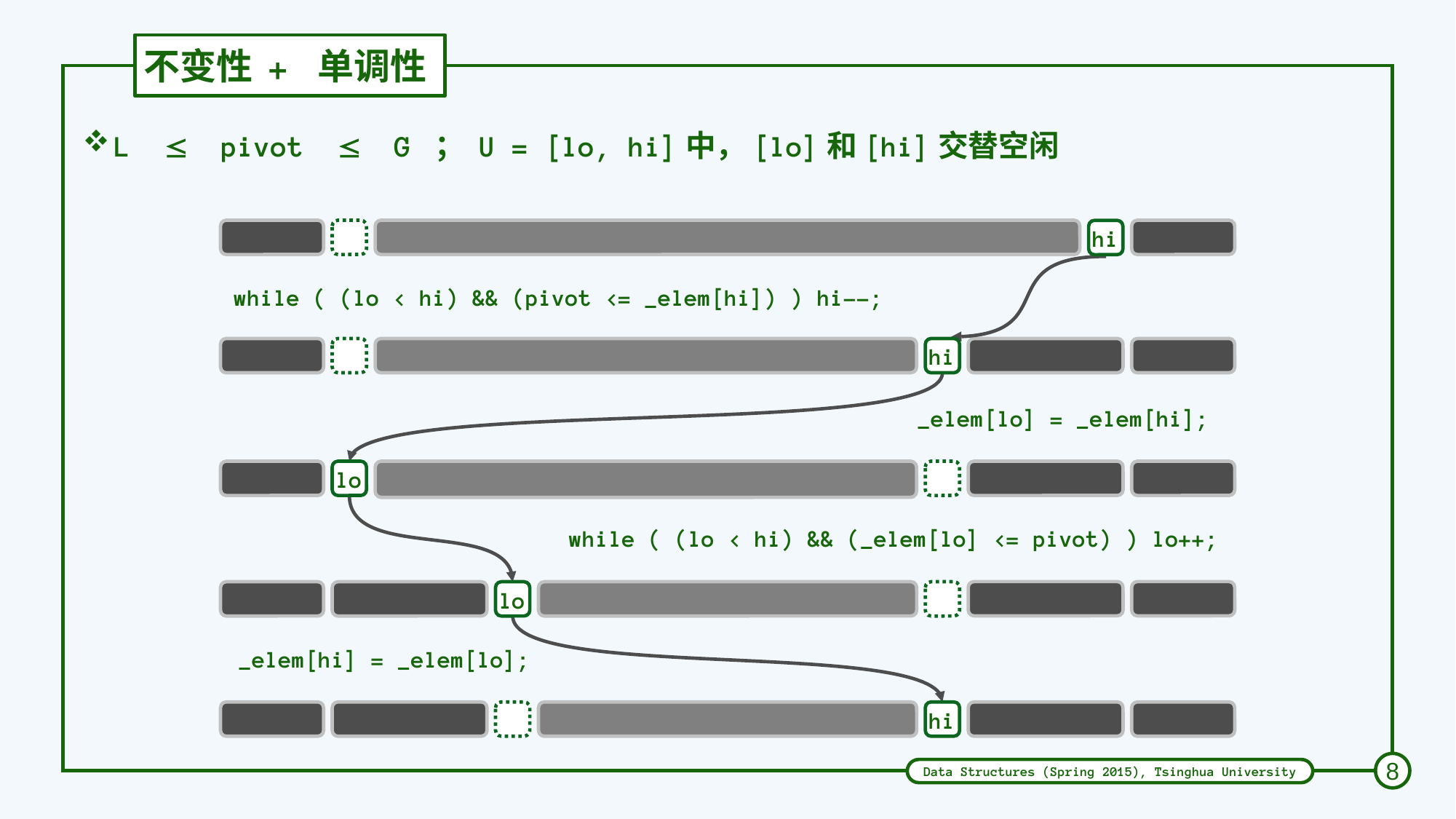

# 不变性 + 单调性
L  ≤  pivot  ≤  G ； U = [lo, hi]中，[lo]和[hi]交替空闲

hi
while ( (lo < hi) && (pivot <= _elem[hi]) ) hi--;

hi

_elem[lo] = _elem[hi];

lo

while ( (lo < hi) && (_elem[lo] <= pivot) ) lo++;

lo

_elem[hi] = _elem[lo];

hi